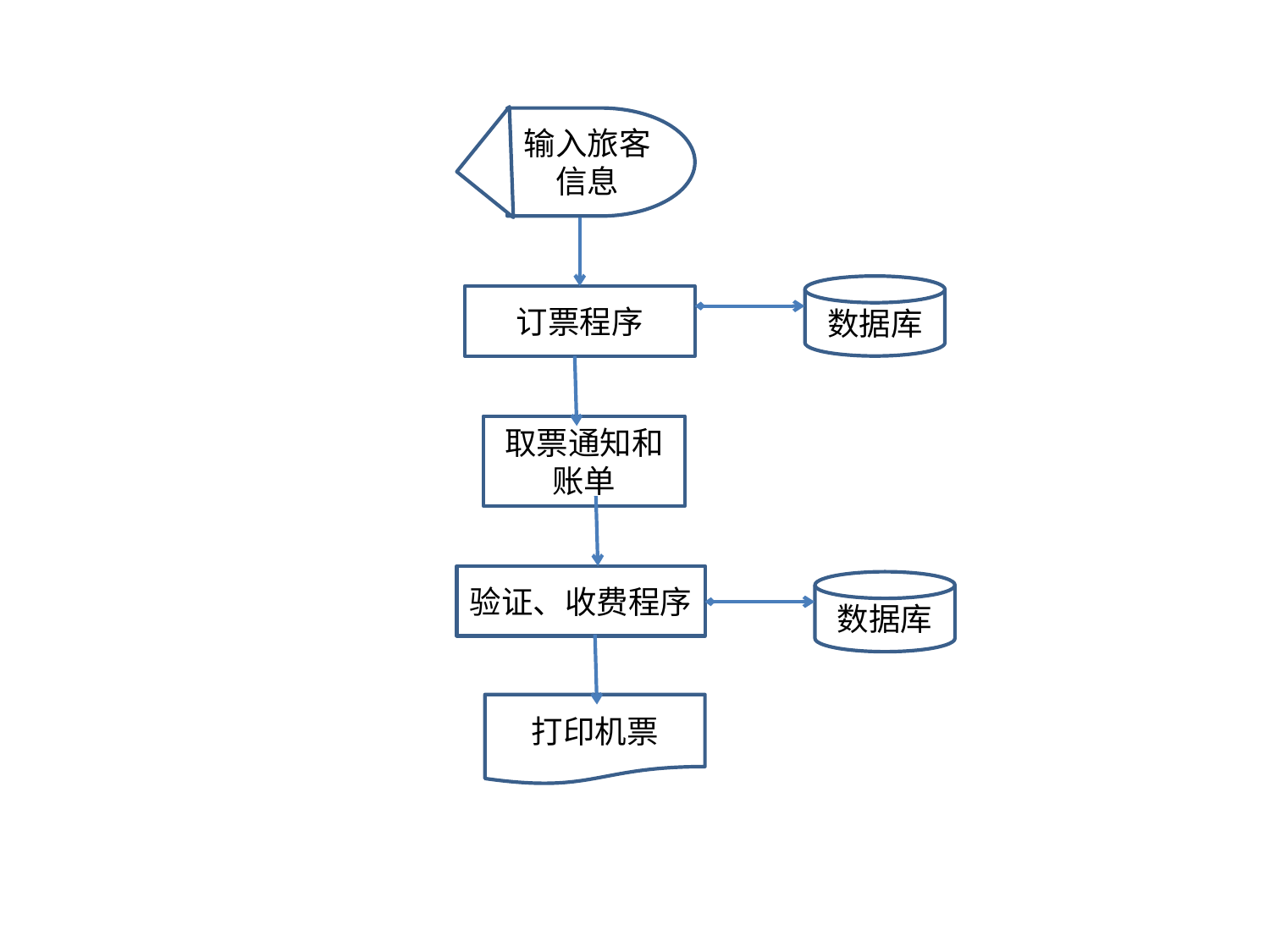

输入旅客信息

数据库
订票程序
取票通知和账单
验证、收费程序
数据库
打印机票